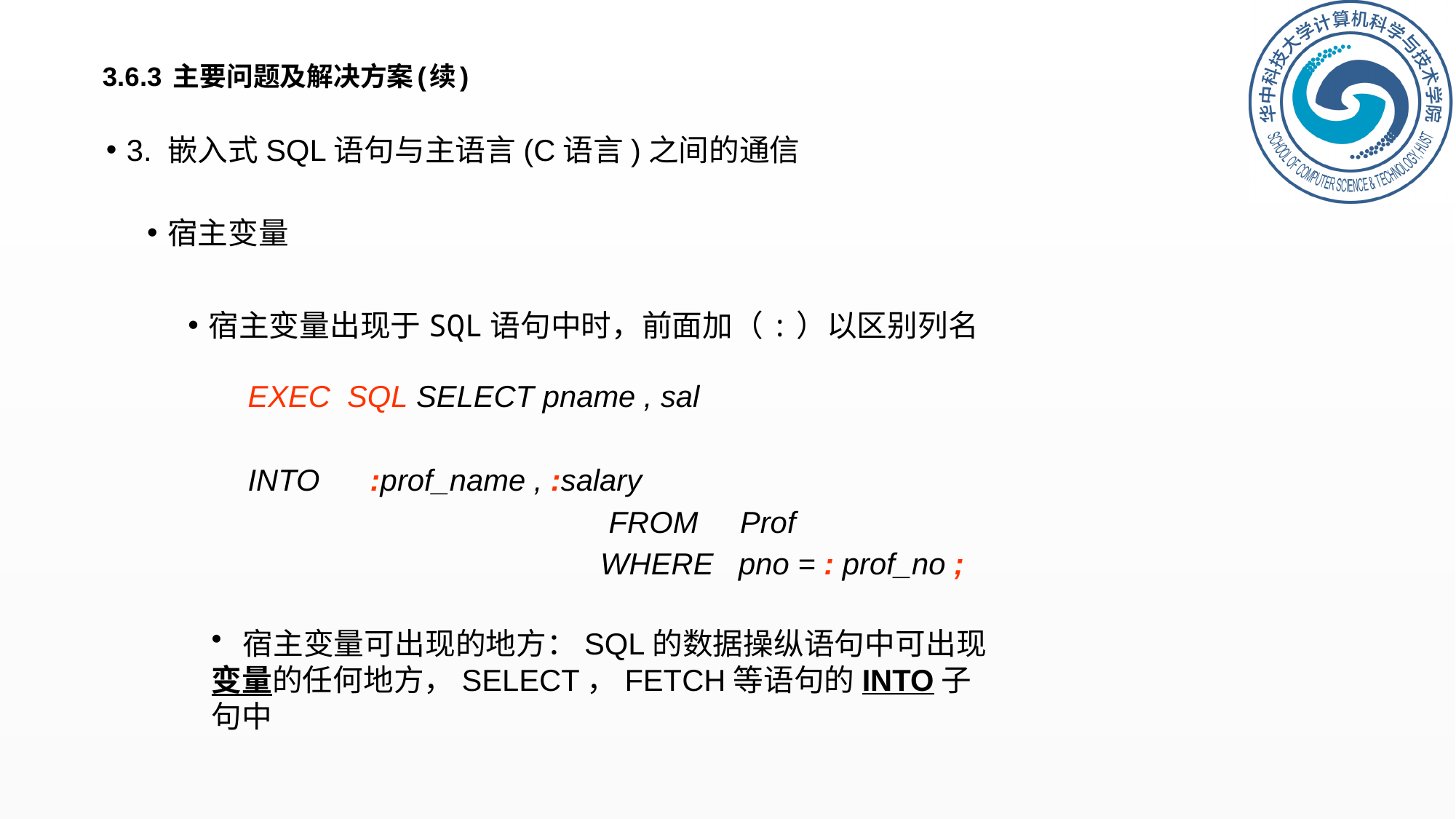

# 3.6.3 主要问题及解决方案(续)
3. 嵌入式SQL语句与主语言(C语言)之间的通信

宿主变量

宿主变量出现于SQL语句中时，前面加（:）以区别列名

EXEC  SQL SELECT pname , sal
 			     INTO      :prof_name , :salary
			    FROM     Prof
			   WHERE   pno = : prof_no ;
  宿主变量可出现的地方：SQL的数据操纵语句中可出现变量的任何地方，SELECT，FETCH等语句的INTO子句中